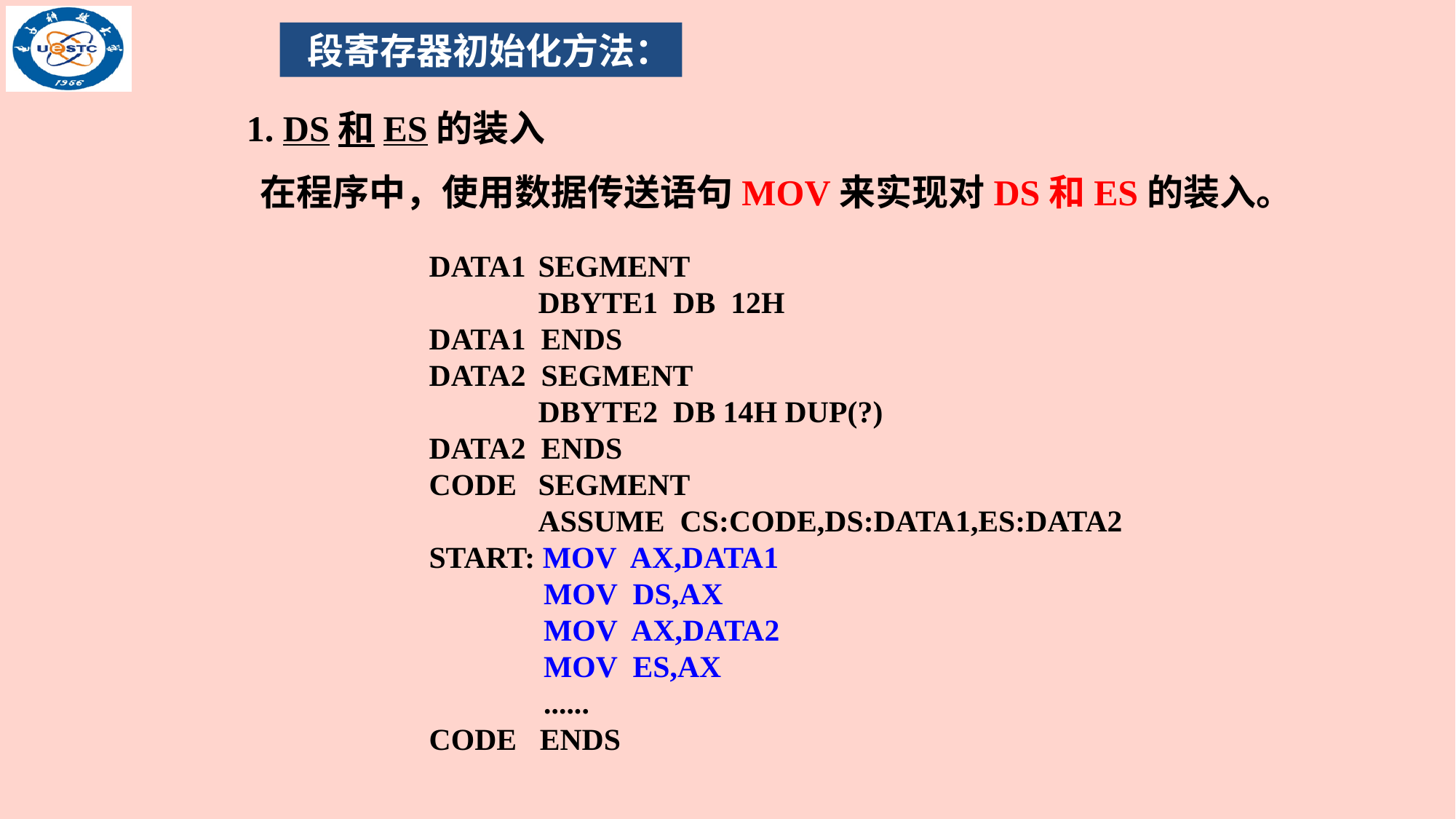

段寄存器初始化方法：
1. DS和ES的装入
   在程序中，使用数据传送语句MOV来实现对DS和ES的装入。
DATA1	SEGMENT
             	DBYTE1  DB  12H
DATA1  ENDS
DATA2  SEGMENT
            	DBYTE2  DB 14H DUP(?)
DATA2  ENDS
CODE 	SEGMENT
              	ASSUME  CS:CODE,DS:DATA1,ES:DATA2
START: MOV  AX,DATA1
               MOV  DS,AX
               MOV  AX,DATA2
               MOV  ES,AX
               ......
CODE   ENDS